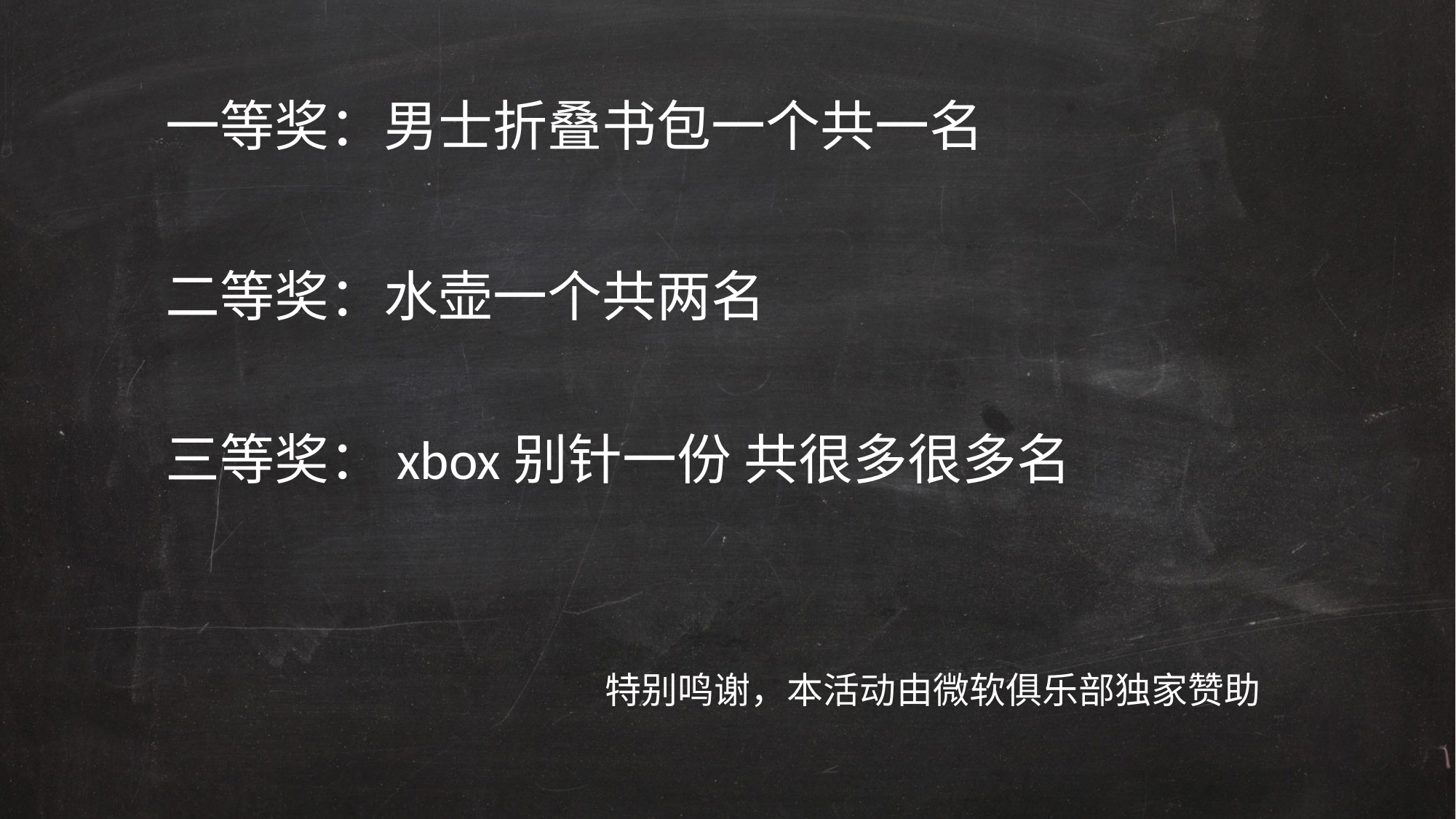

一等奖：男士折叠书包一个共一名
二等奖：水壶一个共两名
三等奖：xbox别针一份 共很多很多名
特别鸣谢，本活动由微软俱乐部独家赞助